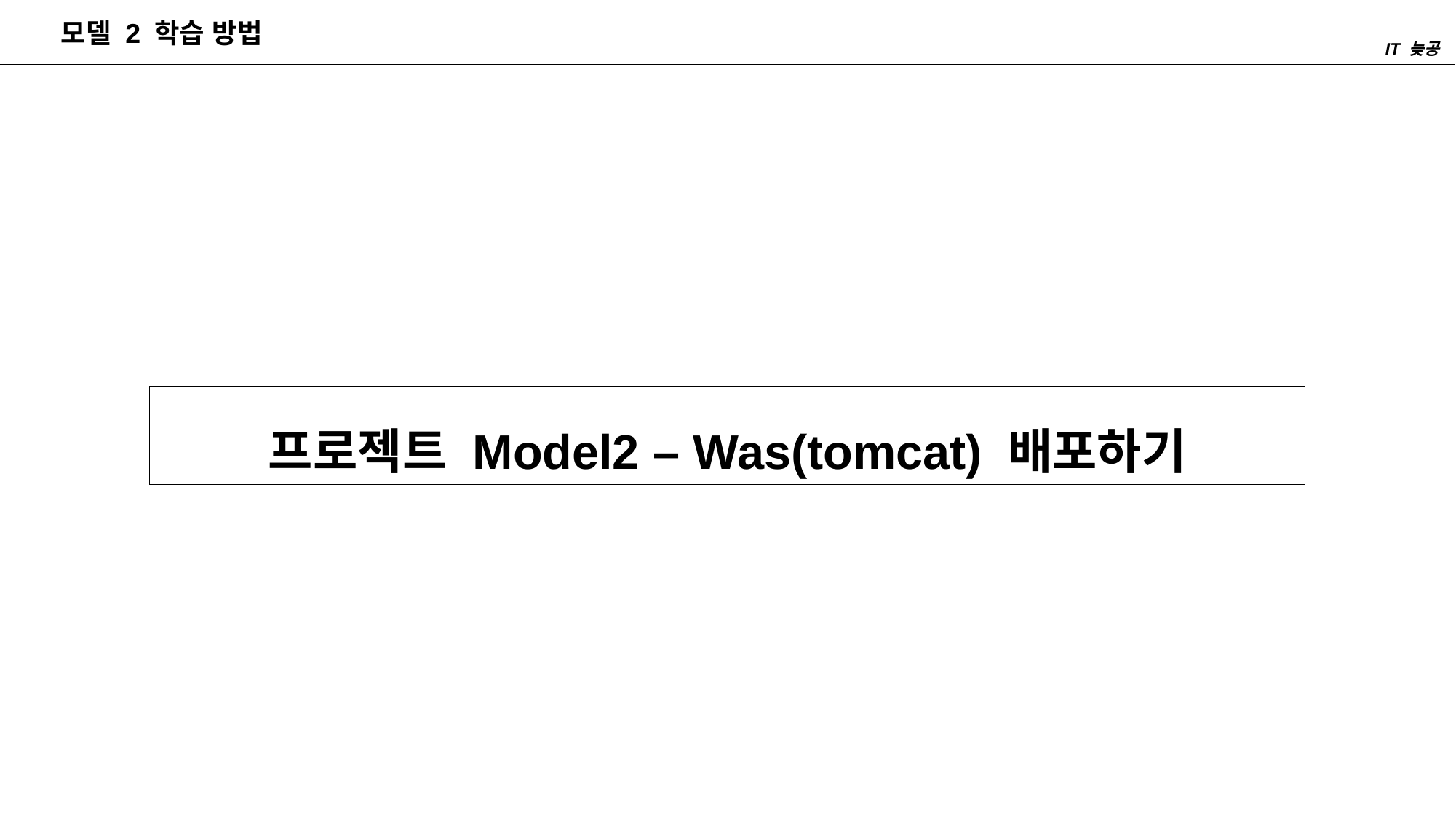

모델 2 학습 방법
IT 늦공
프로젝트 Model2 – Was(tomcat) 배포하기